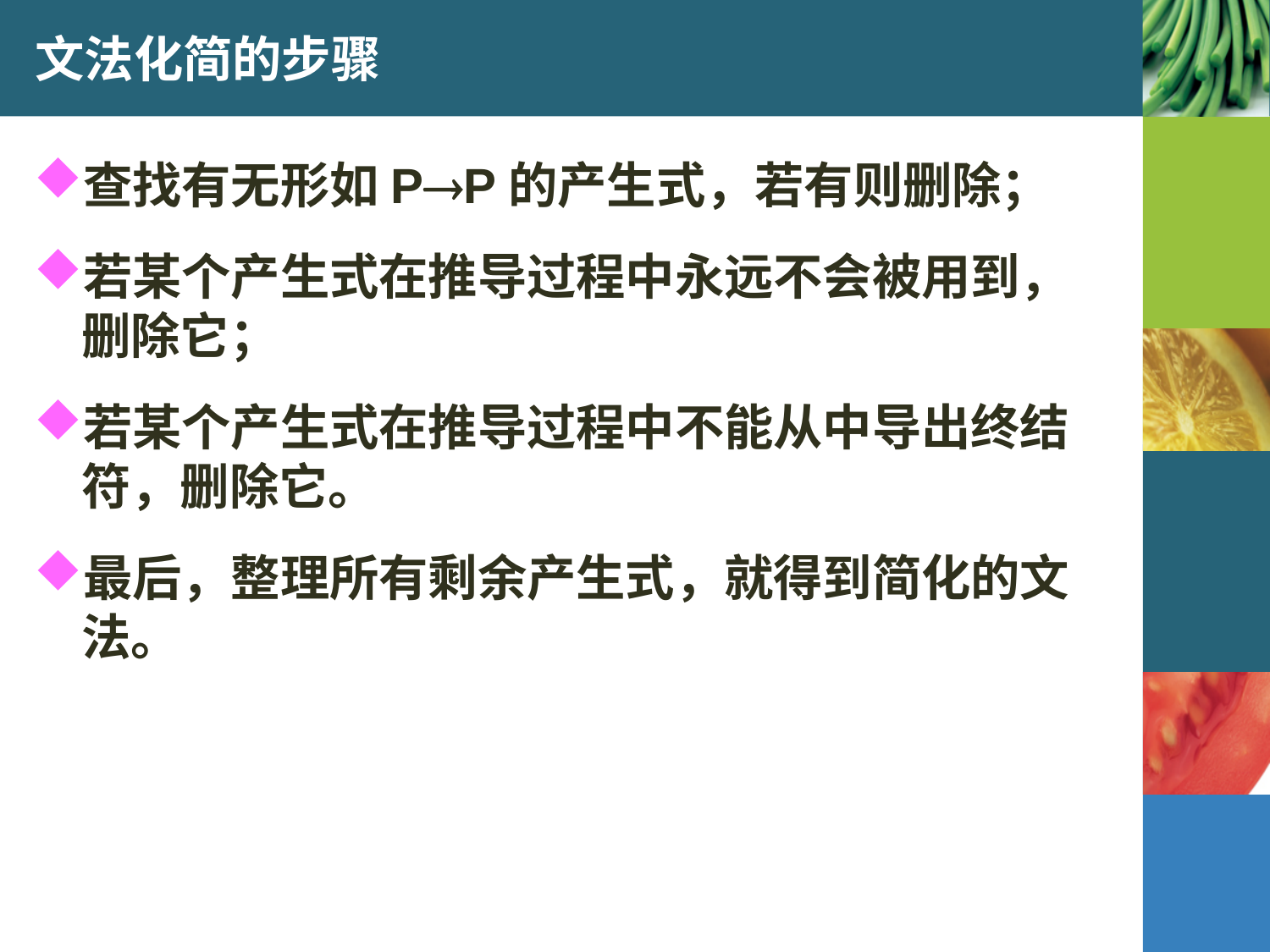

# 文法化简的步骤
查找有无形如P→P的产生式，若有则删除；

若某个产生式在推导过程中永远不会被用到，删除它；

若某个产生式在推导过程中不能从中导出终结符，删除它。

最后，整理所有剩余产生式，就得到简化的文法。